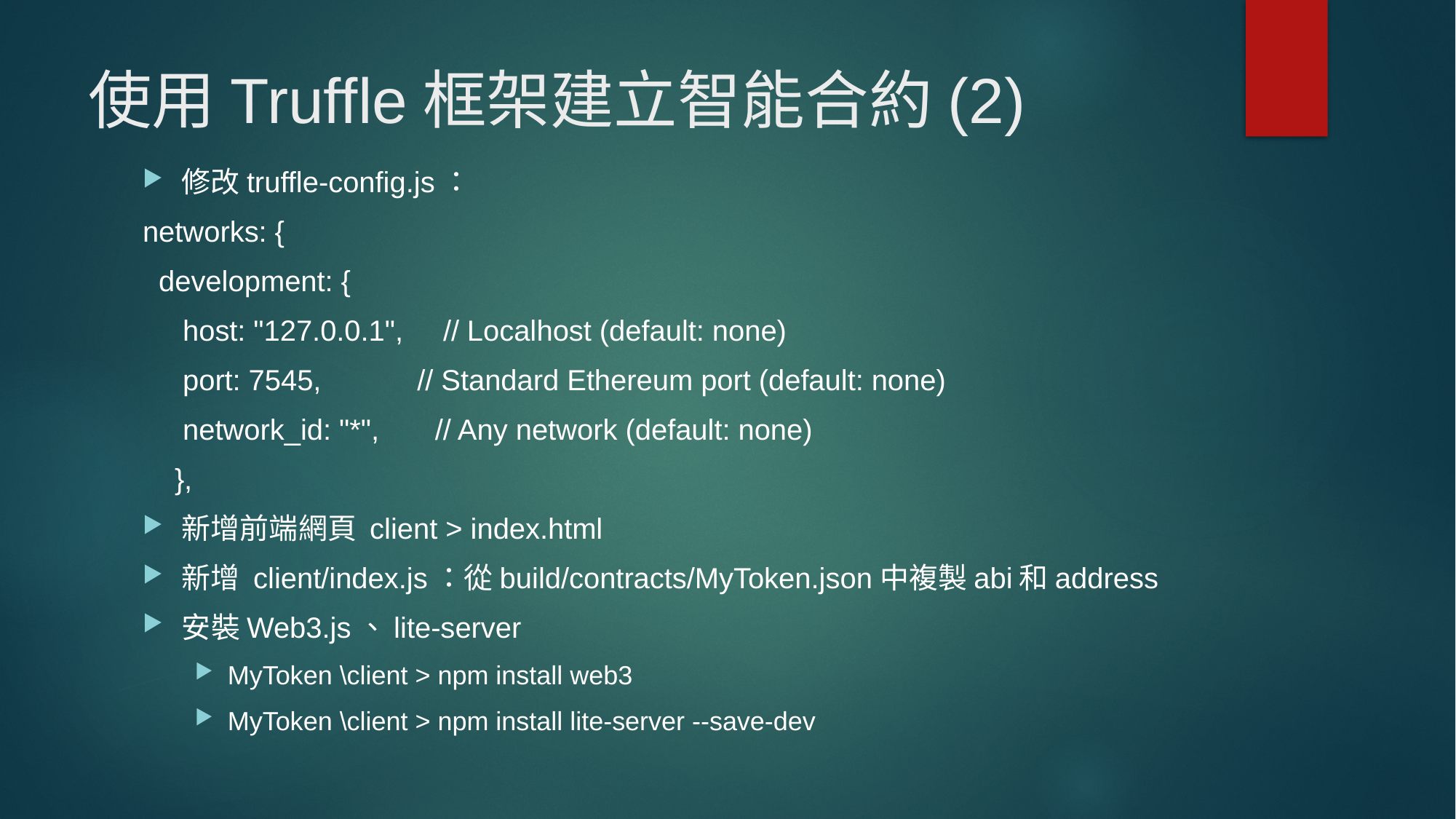

# 使用Truffle框架建立智能合約(2)
修改truffle-config.js：
networks: {
  development: {
     host: "127.0.0.1",     // Localhost (default: none)
     port: 7545,            // Standard Ethereum port (default: none)
     network_id: "*",       // Any network (default: none)
    },
新增前端網頁 client > index.html
新增 client/index.js：從build/contracts/MyToken.json中複製abi和address
安裝Web3.js、lite-server
MyToken \client > npm install web3
MyToken \client > npm install lite-server --save-dev